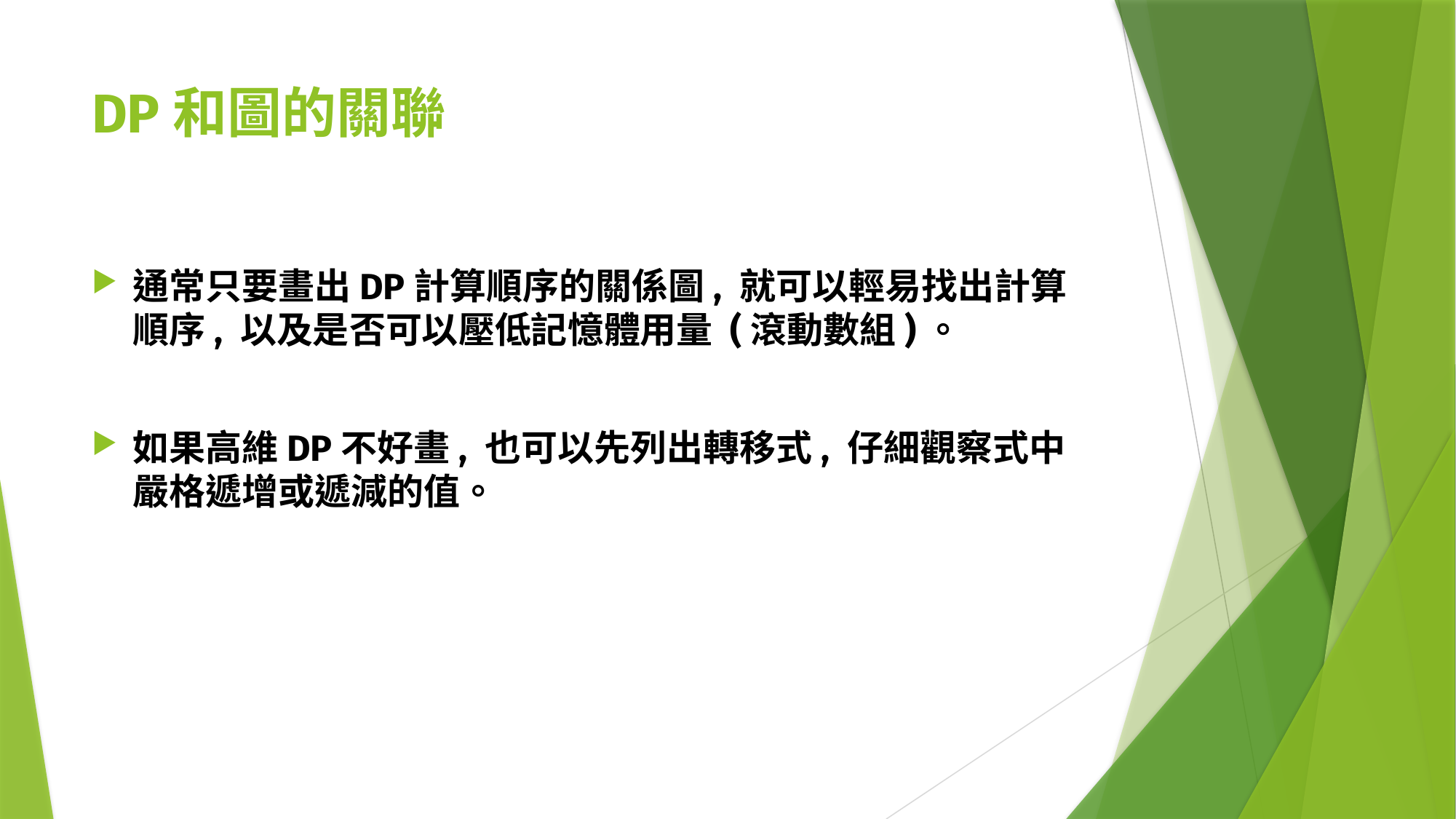

# DP和圖的關聯
通常只要畫出DP計算順序的關係圖, 就可以輕易找出計算順序, 以及是否可以壓低記憶體用量 (滾動數組)。

如果高維DP不好畫, 也可以先列出轉移式, 仔細觀察式中嚴格遞增或遞減的值。